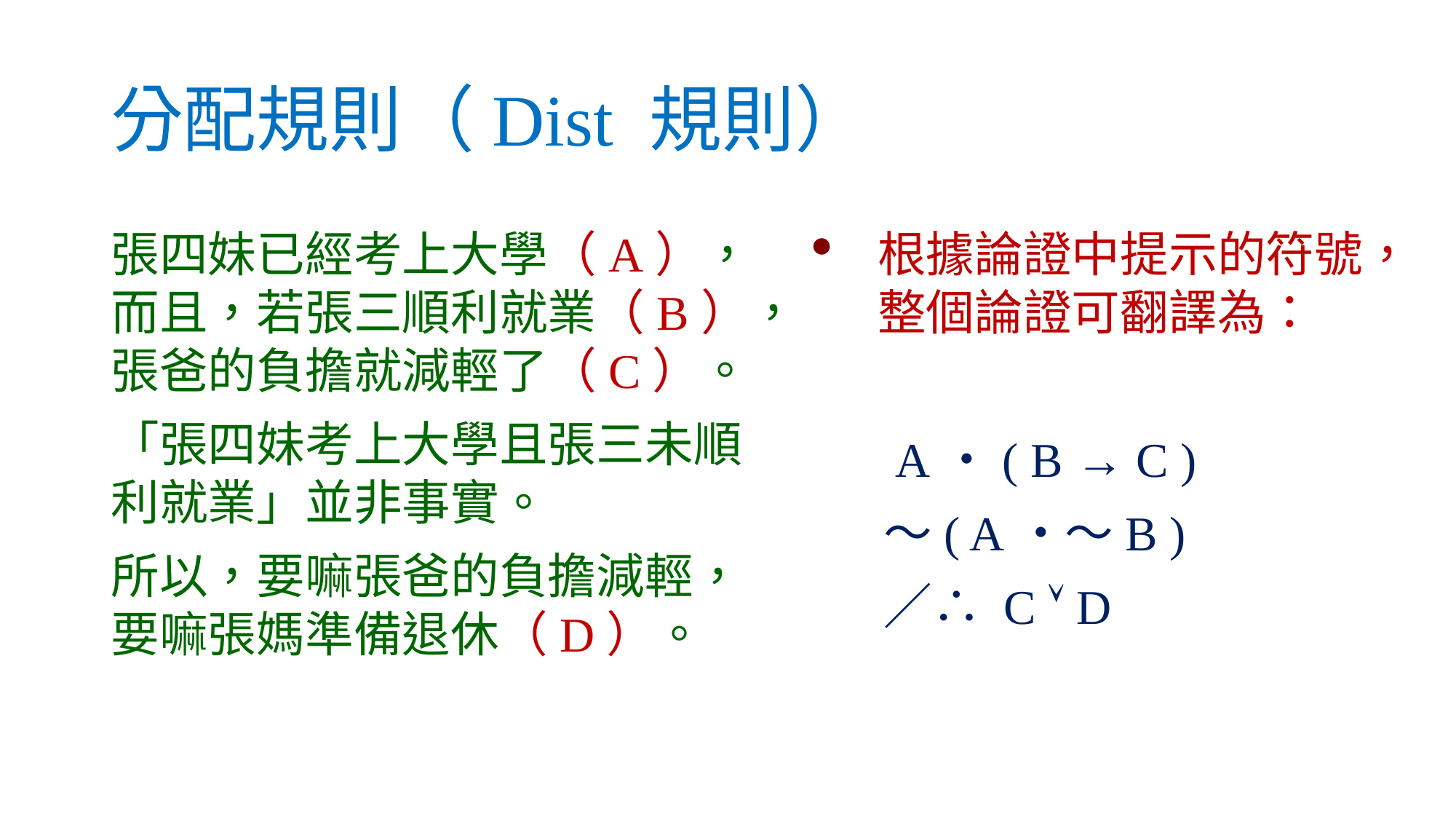

# 分配規則（Dist 規則）
張四妹已經考上大學（A），而且，若張三順利就業（B），張爸的負擔就減輕了（C）。
「張四妹考上大學且張三未順利就業」並非事實。
所以，要嘛張爸的負擔減輕，要嘛張媽準備退休（D）。

根據論證中提示的符號，整個論證可翻譯為：

　  A・( B → C )
　  ～( A・～B )
　  ／∴ C ∨ D